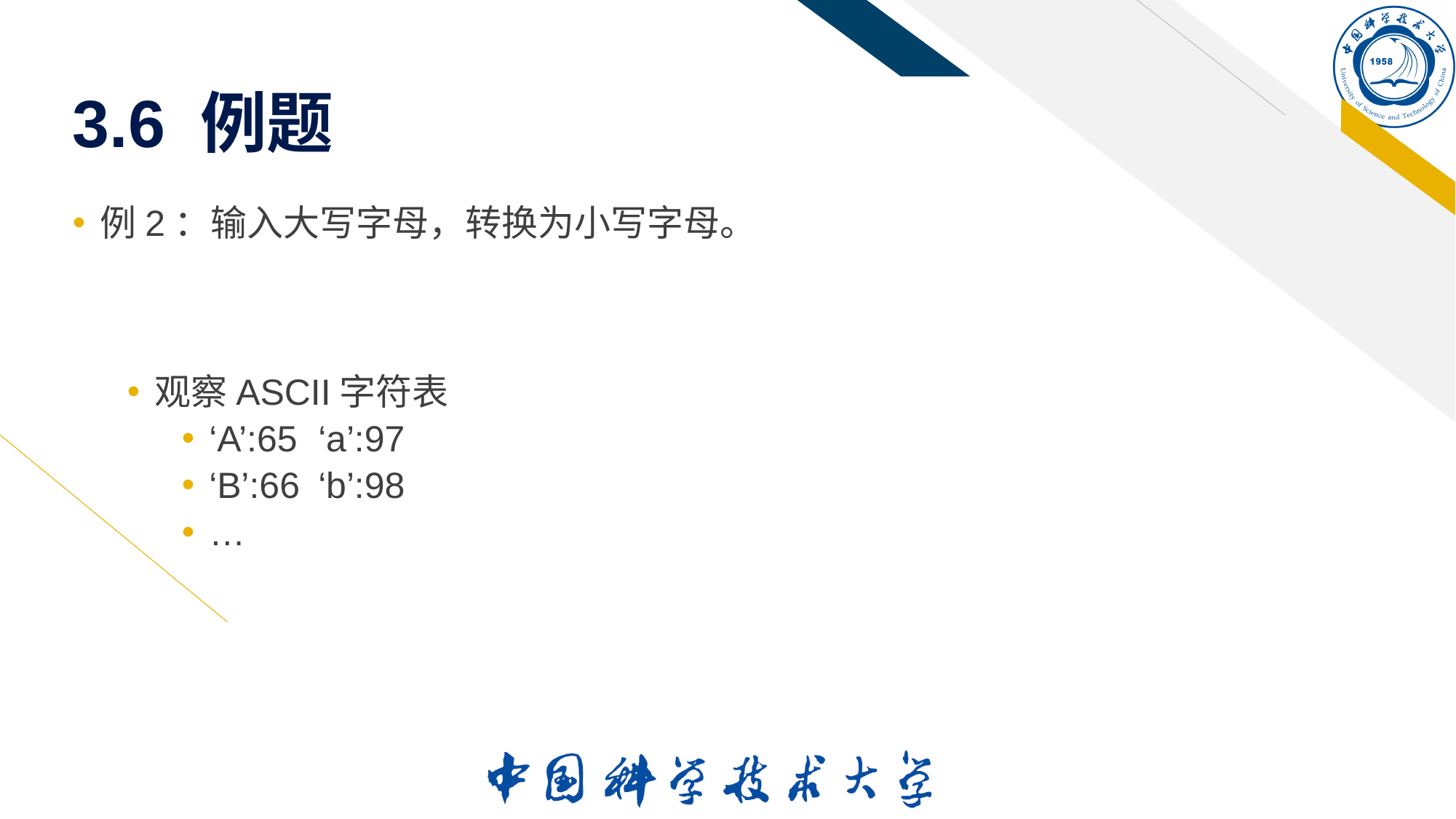

# 3.6 例题
例2：输入大写字母，转换为小写字母。

观察ASCII字符表
‘A’:65	‘a’:97
‘B’:66	‘b’:98
…